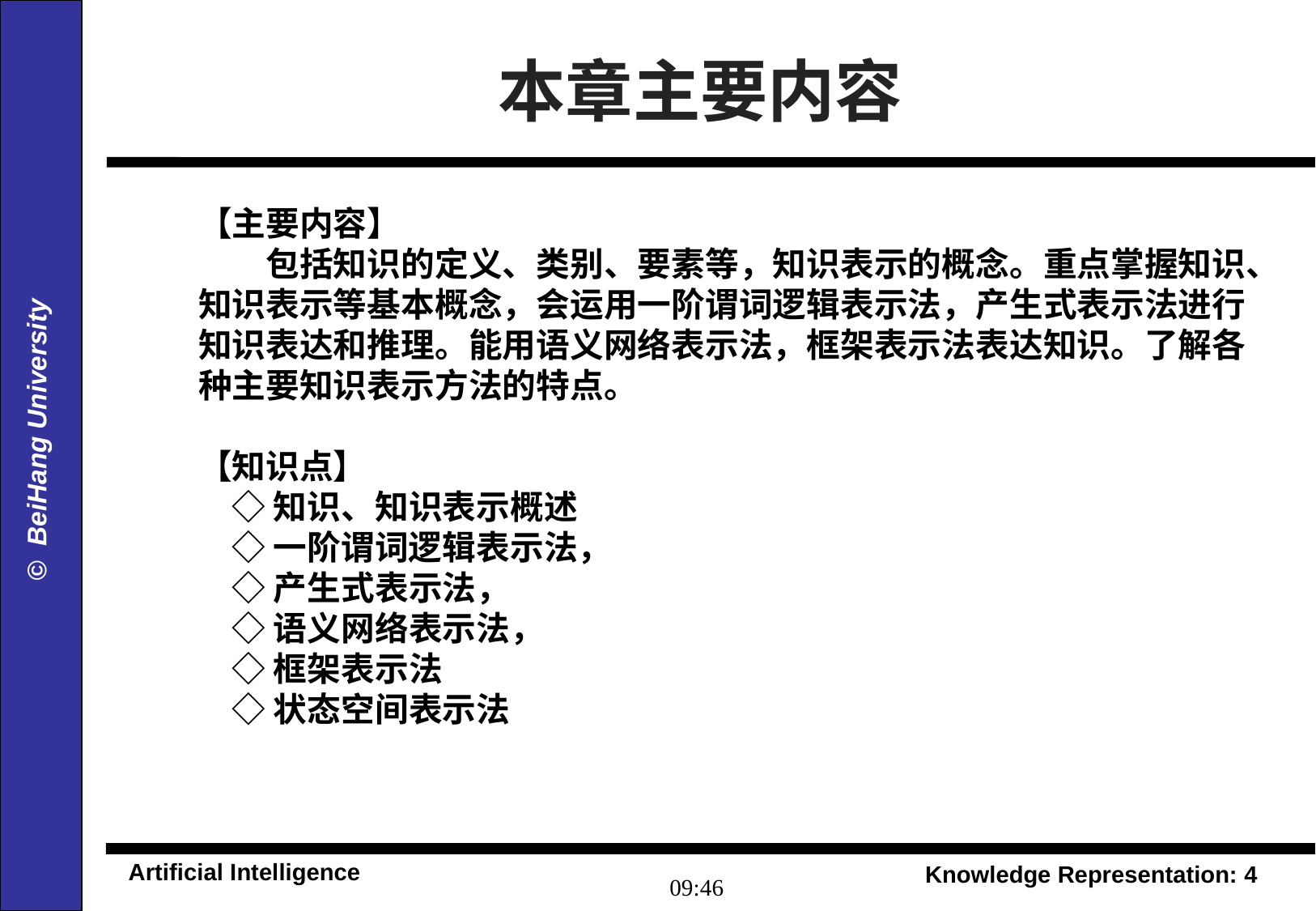

本章主要内容
【主要内容】
　　包括知识的定义、类别、要素等，知识表示的概念。重点掌握知识、知识表示等基本概念，会运用一阶谓词逻辑表示法，产生式表示法进行知识表达和推理。能用语义网络表示法，框架表示法表达知识。了解各种主要知识表示方法的特点。
【知识点】
　◇ 知识、知识表示概述
　◇ 一阶谓词逻辑表示法，
　◇ 产生式表示法，
　◇ 语义网络表示法，
　◇ 框架表示法
　◇ 状态空间表示法

09:46